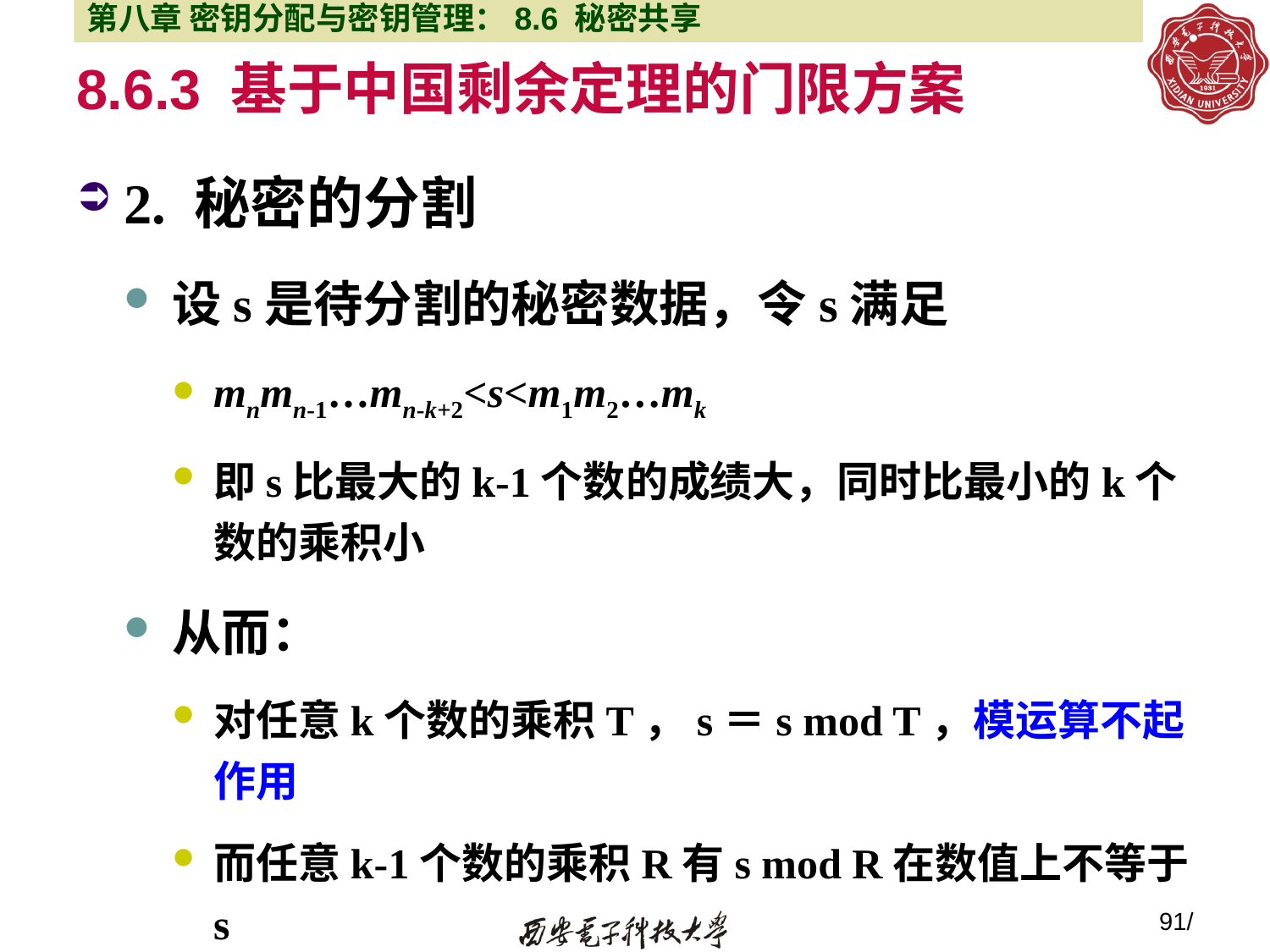

第八章 密钥分配与密钥管理：8.6 秘密共享
# 8.6.3 基于中国剩余定理的门限方案
2. 秘密的分割
设s是待分割的秘密数据，令s满足
mnmn-1…mn-k+2<s<m1m2…mk
即s比最大的k-1个数的成绩大，同时比最小的k个数的乘积小
从而：
对任意k个数的乘积T，s＝s mod T，模运算不起作用
而任意k-1个数的乘积R有s mod R在数值上不等于s
91/